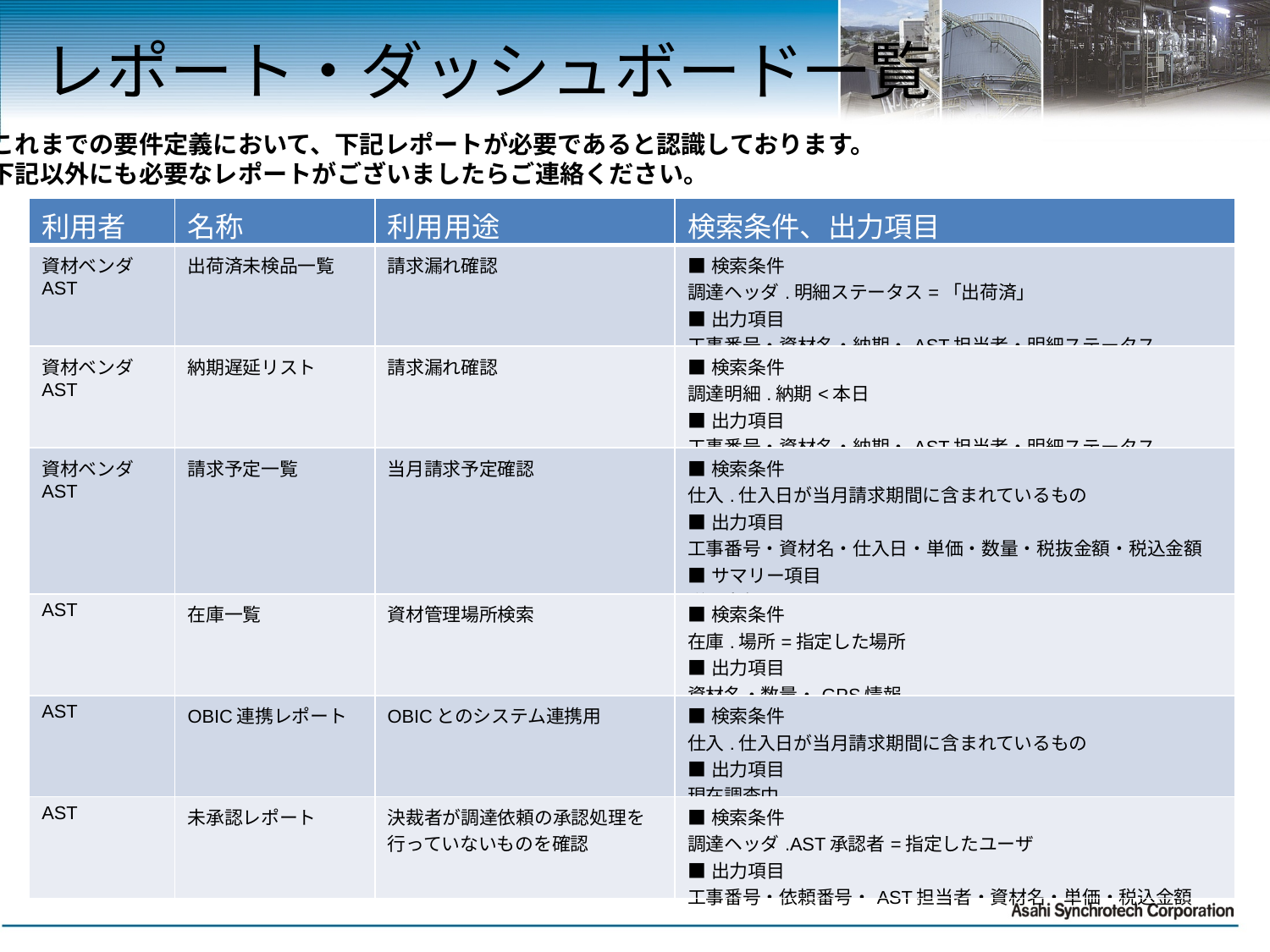

# レポート・ダッシュボード一覧
これまでの要件定義において、下記レポートが必要であると認識しております。
下記以外にも必要なレポートがございましたらご連絡ください。
| 利用者 | 名称 | 利用用途 | 検索条件、出力項目 |
| --- | --- | --- | --- |
| 資材ベンダ AST | 出荷済未検品一覧 | 請求漏れ確認 | ■検索条件 調達ヘッダ.明細ステータス=「出荷済」 ■出力項目 工事番号・資材名・納期・AST担当者・明細ステータス |
| 資材ベンダ AST | 納期遅延リスト | 請求漏れ確認 | ■検索条件 調達明細.納期<本日 ■出力項目 工事番号・資材名・納期・AST担当者・明細ステータス |
| 資材ベンダ AST | 請求予定一覧 | 当月請求予定確認 | ■検索条件 仕入.仕入日が当月請求期間に含まれているもの ■出力項目 工事番号・資材名・仕入日・単価・数量・税抜金額・税込金額 ■サマリー項目 税込金額 |
| AST | 在庫一覧 | 資材管理場所検索 | ■検索条件 在庫.場所=指定した場所 ■出力項目 資材名・数量・GPS情報 |
| AST | OBIC連携レポート | OBICとのシステム連携用 | ■検索条件 仕入.仕入日が当月請求期間に含まれているもの ■出力項目 現在調査中 |
| AST | 未承認レポート | 決裁者が調達依頼の承認処理を行っていないものを確認 | ■検索条件 調達ヘッダ.AST承認者=指定したユーザ ■出力項目 工事番号・依頼番号・AST担当者・資材名・単価・税込金額 |